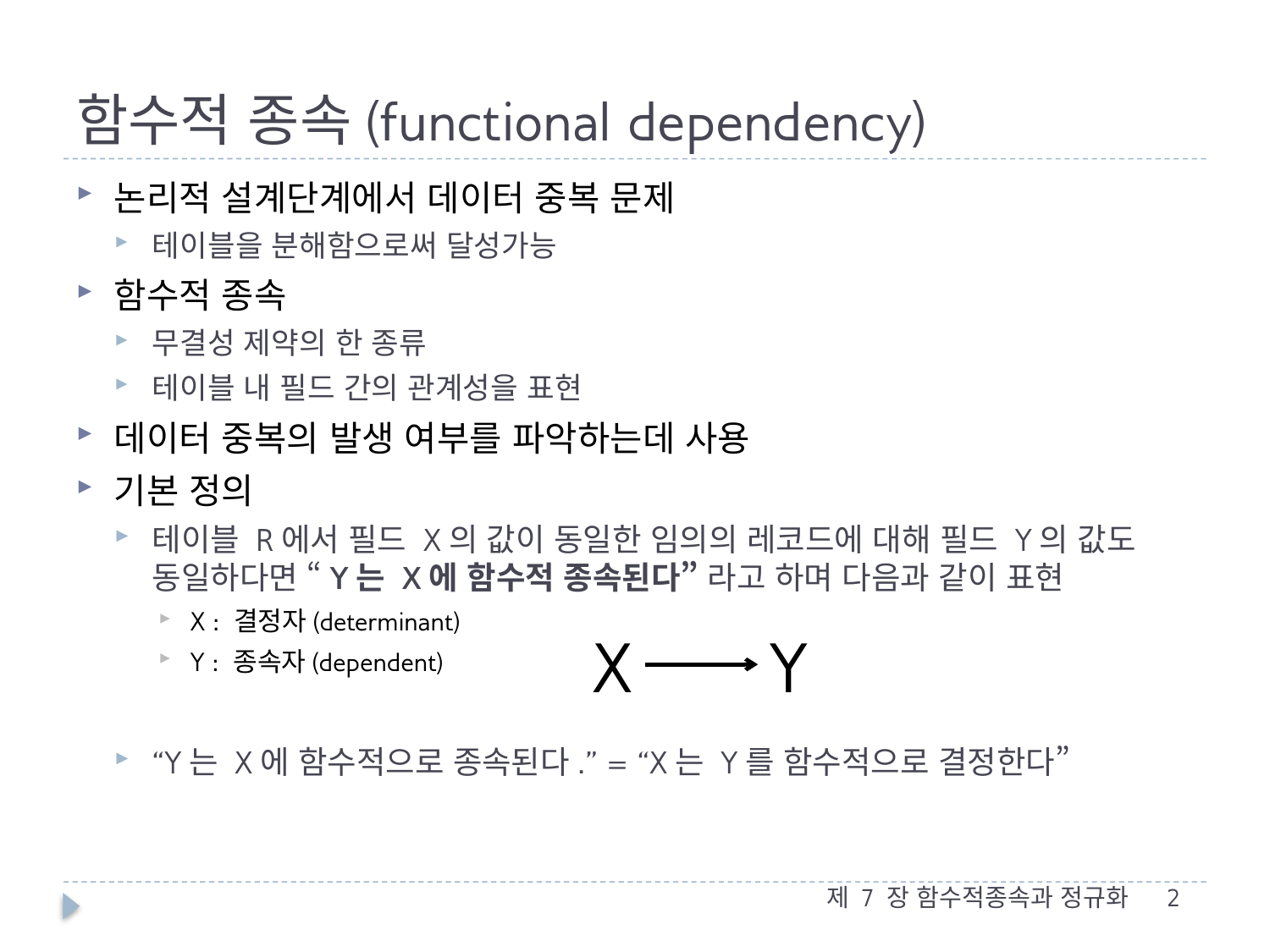

# 함수적 종속(functional dependency)
논리적 설계단계에서 데이터 중복 문제
테이블을 분해함으로써 달성가능
함수적 종속
무결성 제약의 한 종류
테이블 내 필드 간의 관계성을 표현
데이터 중복의 발생 여부를 파악하는데 사용
기본 정의
테이블 R에서 필드 X의 값이 동일한 임의의 레코드에 대해 필드 Y의 값도 동일하다면 “Y는 X에 함수적 종속된다” 라고 하며 다음과 같이 표현
X : 결정자(determinant)
Y : 종속자(dependent)

“Y는 X에 함수적으로 종속된다.” = “X는 Y를 함수적으로 결정한다”
X
Y
제 7 장 함수적종속과 정규화
2